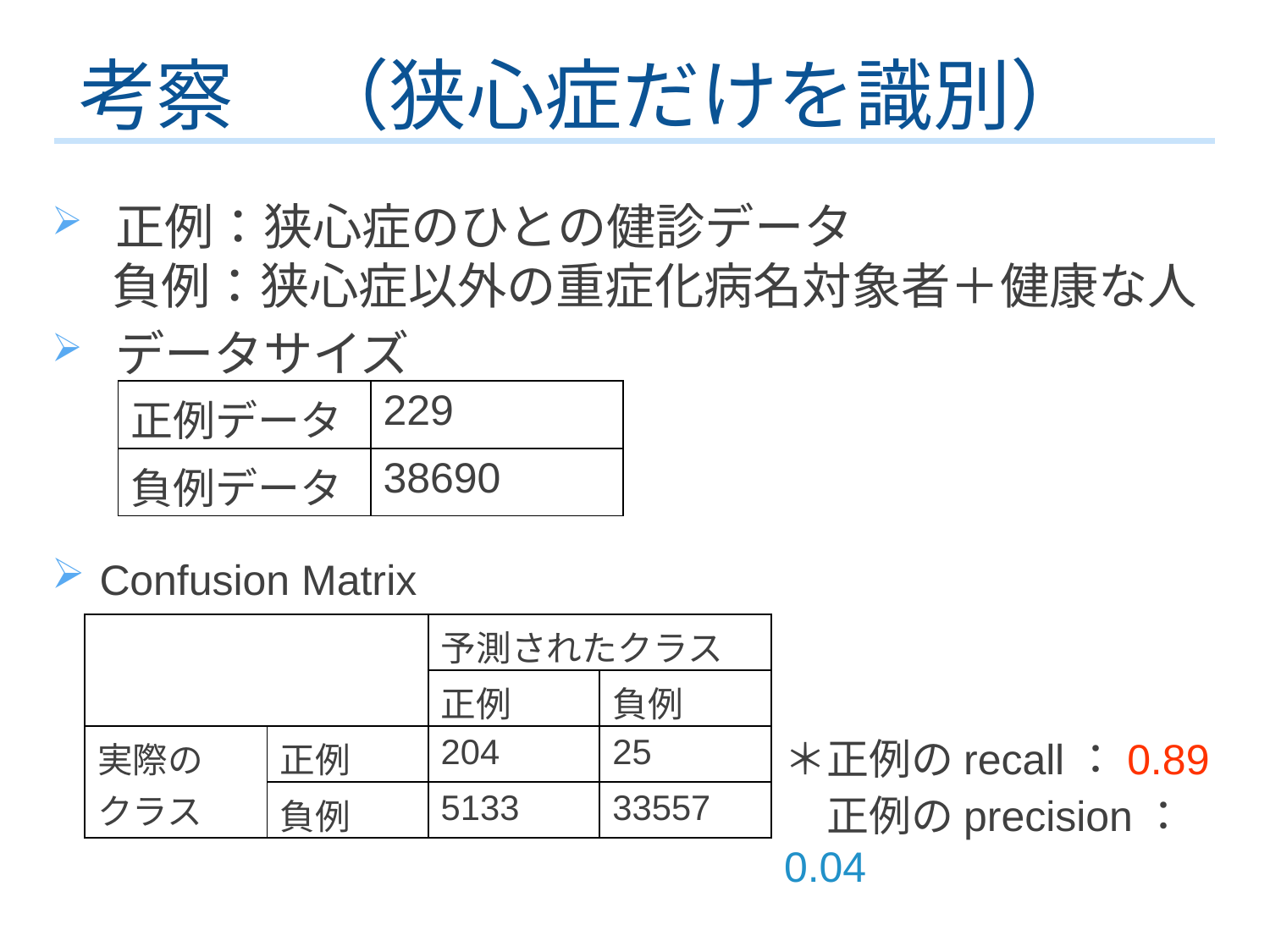

考察　（狭心症だけを識別）
正例：狭心症のひとの健診データ
　 負例：狭心症以外の重症化病名対象者＋健康な人

データサイズ

Confusion Matrix

| 正例データ | 229 |
| --- | --- |
| 負例データ | 38690 |
|  |  | 予測されたクラス |  |
| --- | --- | --- | --- |
|  |  | 正例 | 負例 |
| 実際の クラス | 正例 | 204 | 25 |
|  | 負例 | 5133 | 33557 |
＊正例のrecall：0.89

　正例のprecision：0.04